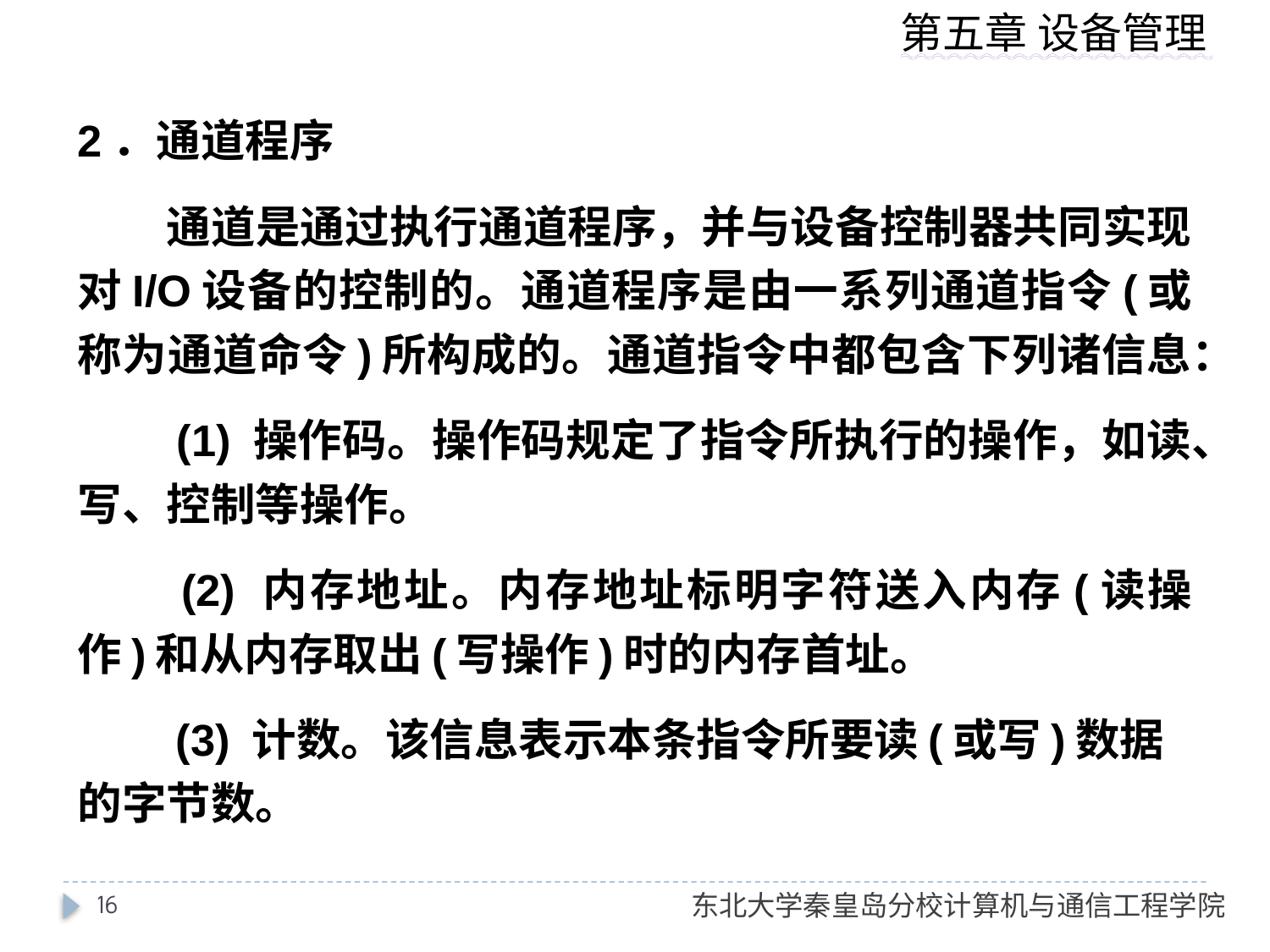

2．通道程序
　　通道是通过执行通道程序，并与设备控制器共同实现对I/O设备的控制的。通道程序是由一系列通道指令(或称为通道命令)所构成的。通道指令中都包含下列诸信息：
　　(1) 操作码。操作码规定了指令所执行的操作，如读、写、控制等操作。
　　(2) 内存地址。内存地址标明字符送入内存(读操作)和从内存取出(写操作)时的内存首址。
　　(3) 计数。该信息表示本条指令所要读(或写)数据的字节数。

16